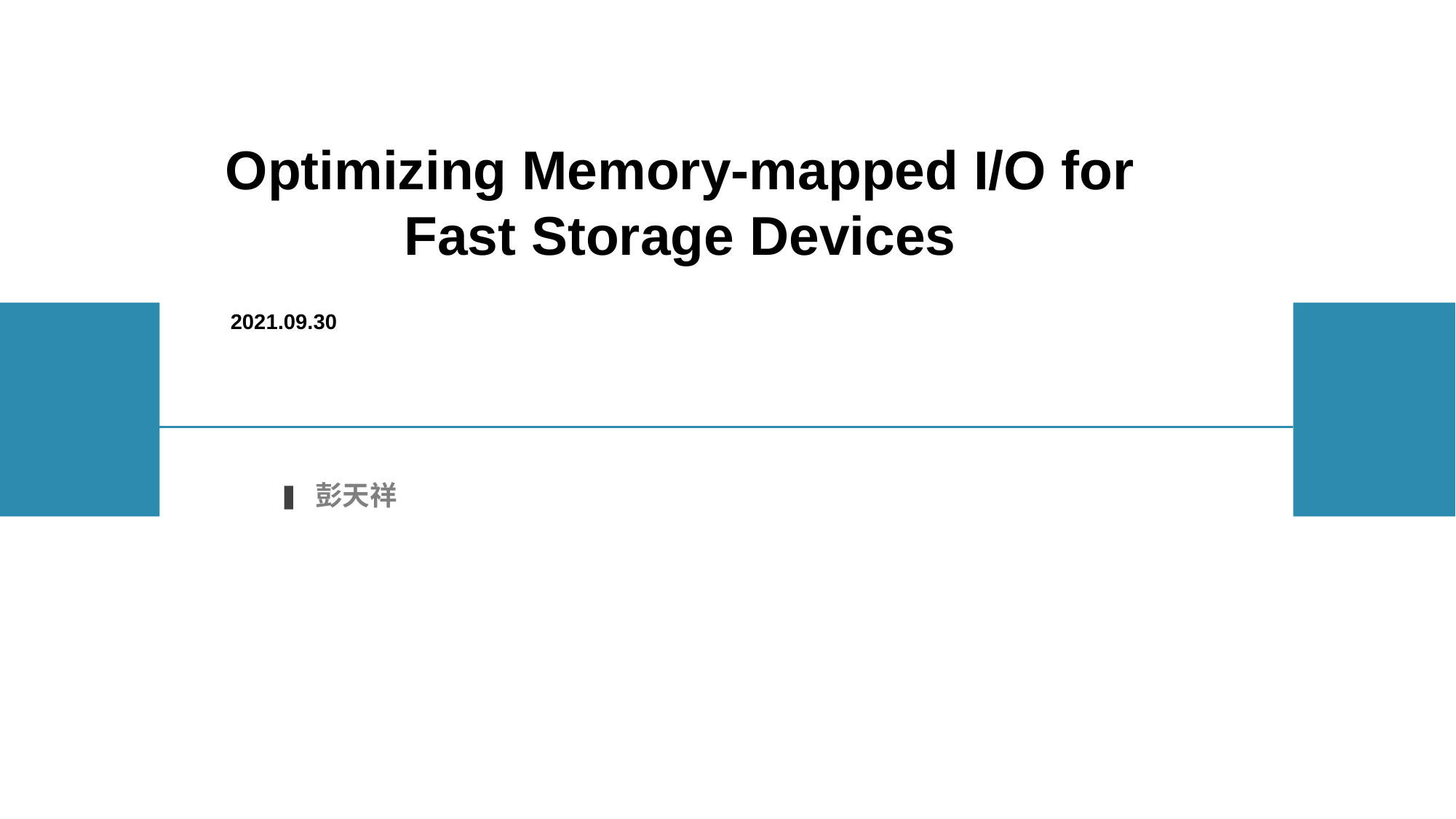

Optimizing Memory-mapped I/O for Fast Storage Devices

2021.09.30
彭天祥